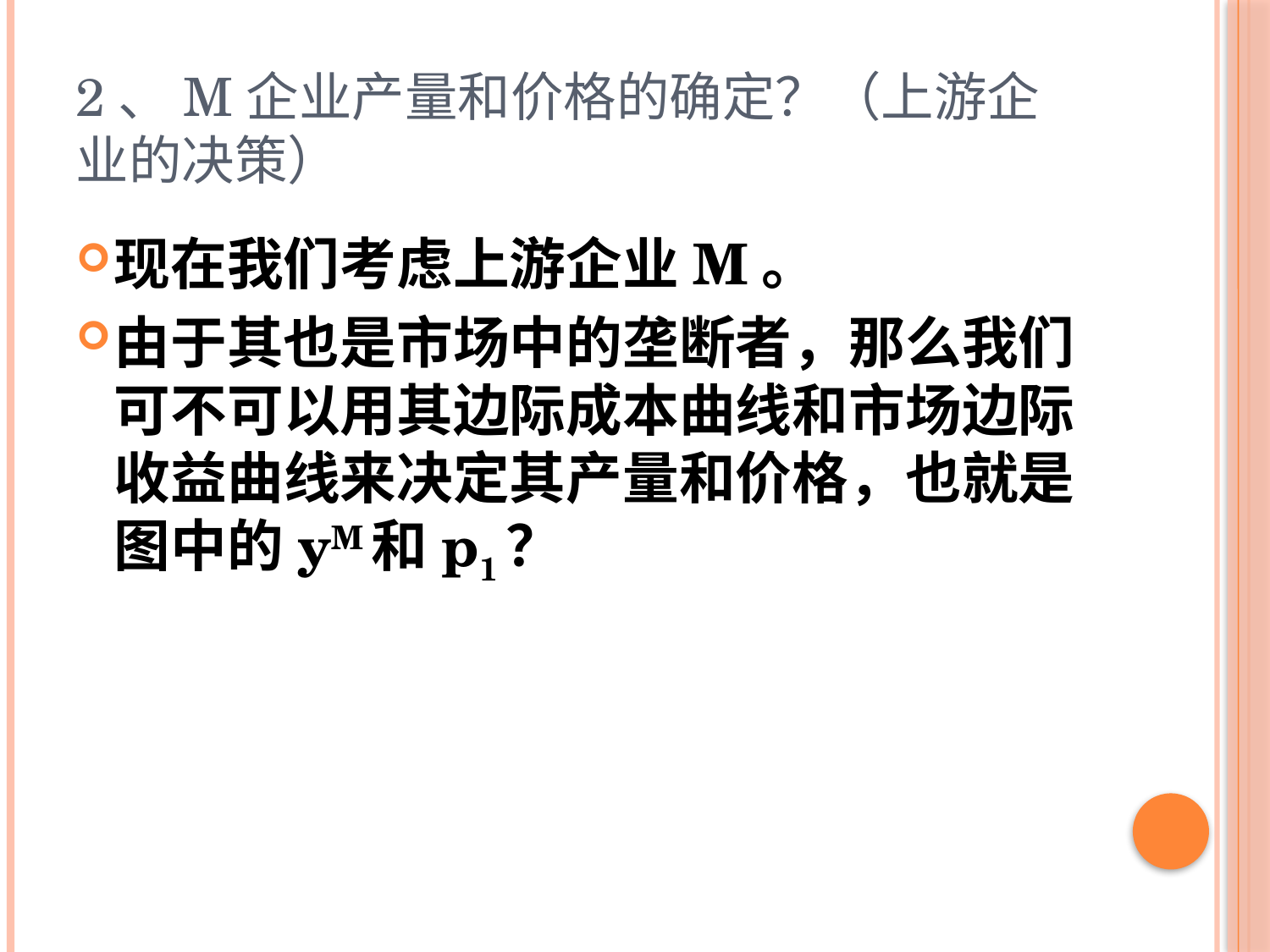

# 2、M企业产量和价格的确定？（上游企业的决策）
现在我们考虑上游企业M。
由于其也是市场中的垄断者，那么我们可不可以用其边际成本曲线和市场边际收益曲线来决定其产量和价格，也就是图中的yM和p1？